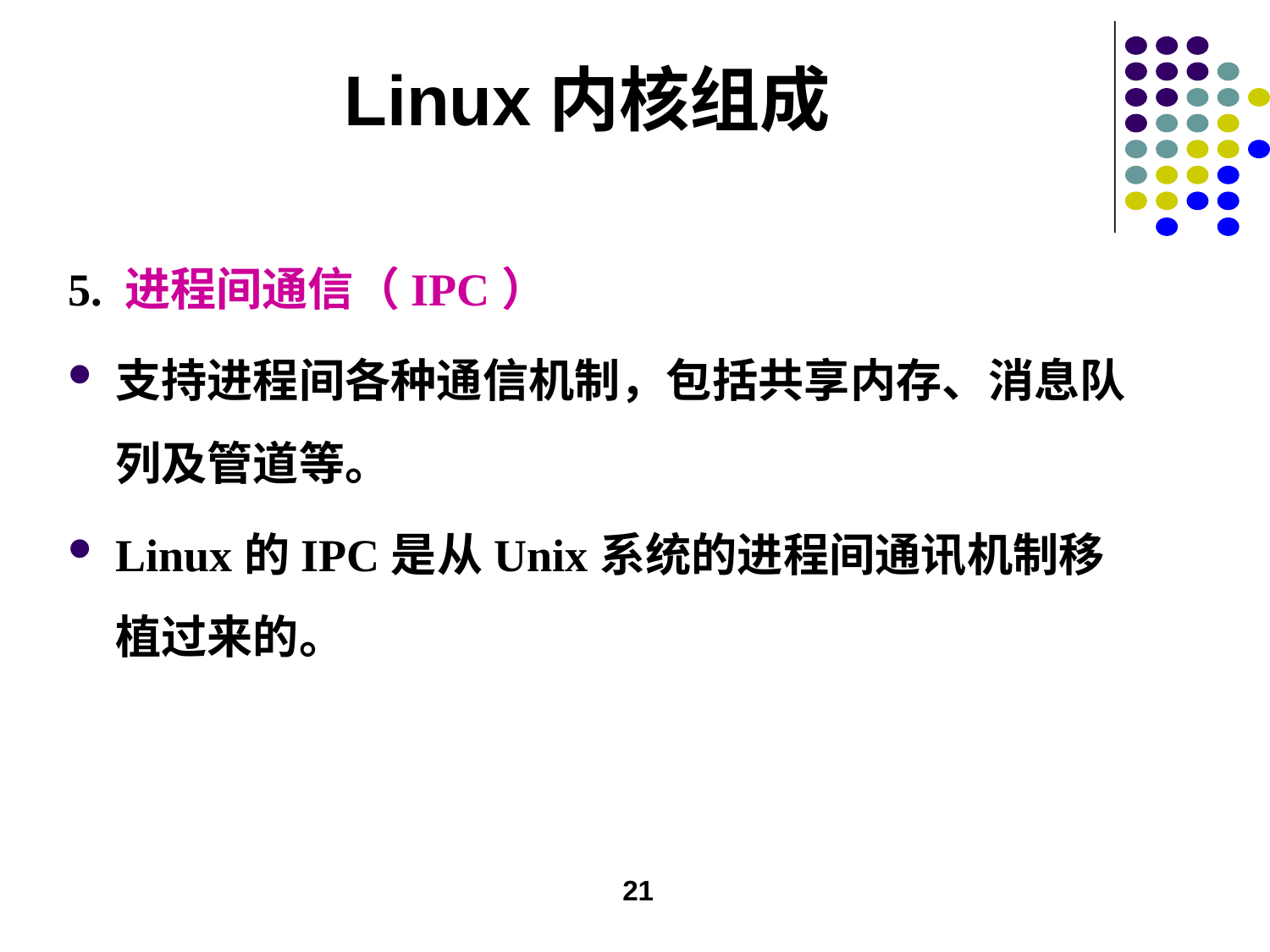

# Linux内核组成
5. 进程间通信（IPC）
支持进程间各种通信机制，包括共享内存、消息队列及管道等。
Linux的IPC是从Unix系统的进程间通讯机制移植过来的。
21